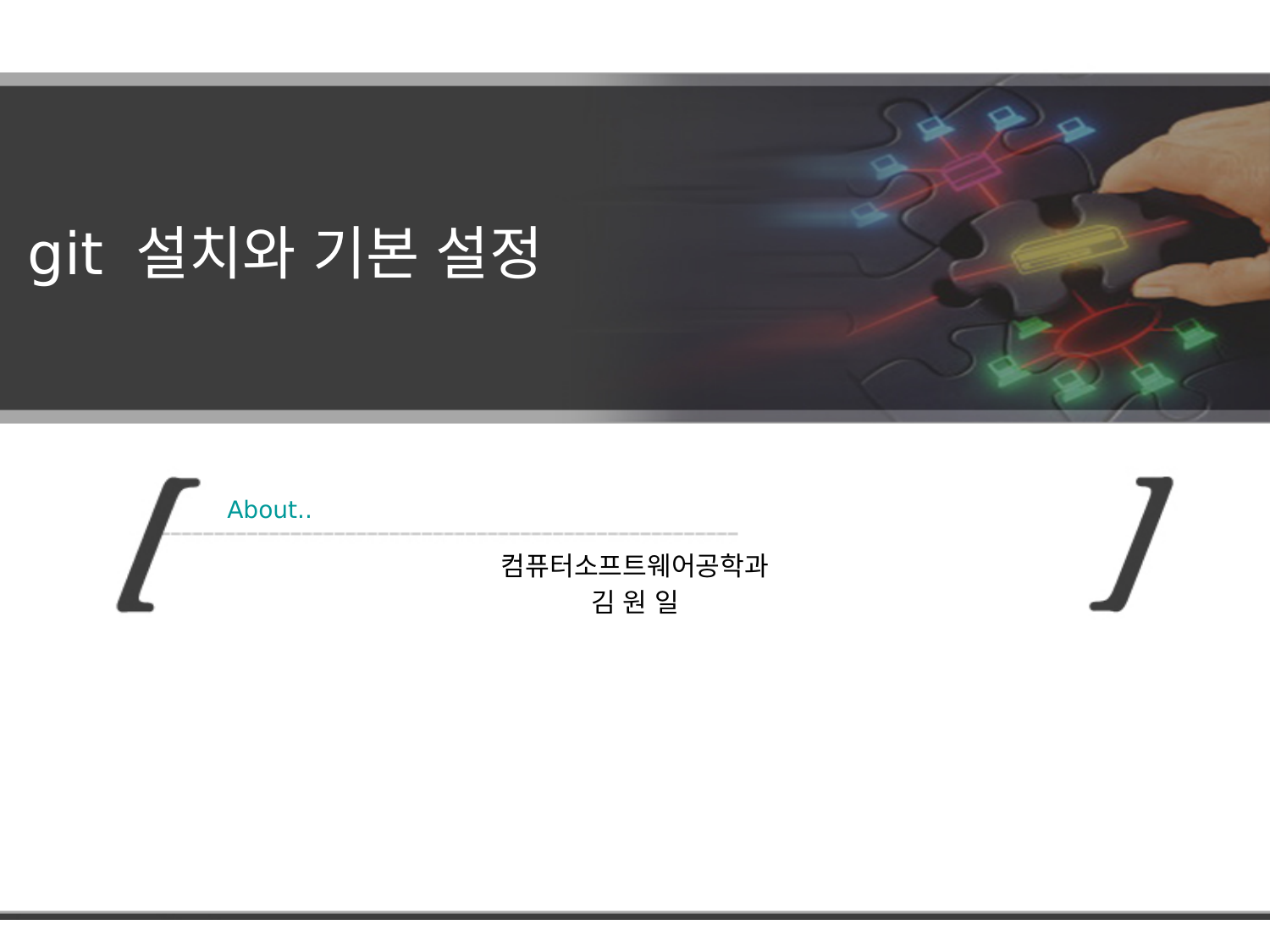

# git 설치와 기본 설정
컴퓨터소프트웨어공학과
김 원 일